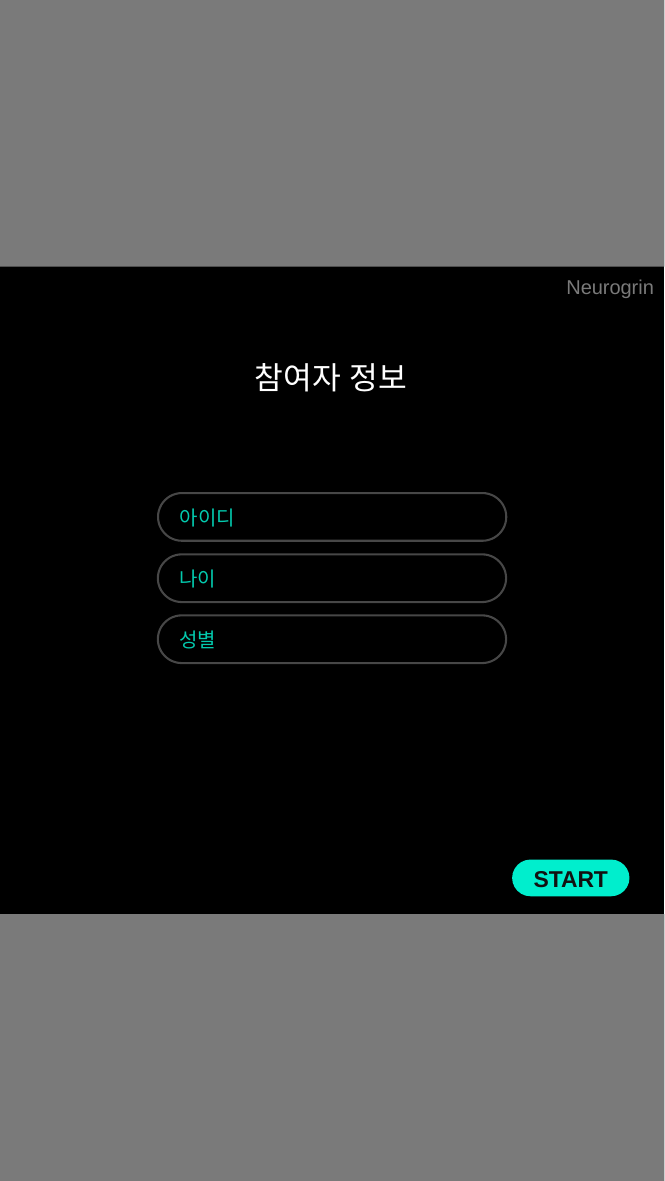

Neurogrin
참여자 정보
아이디
나이
성별
START